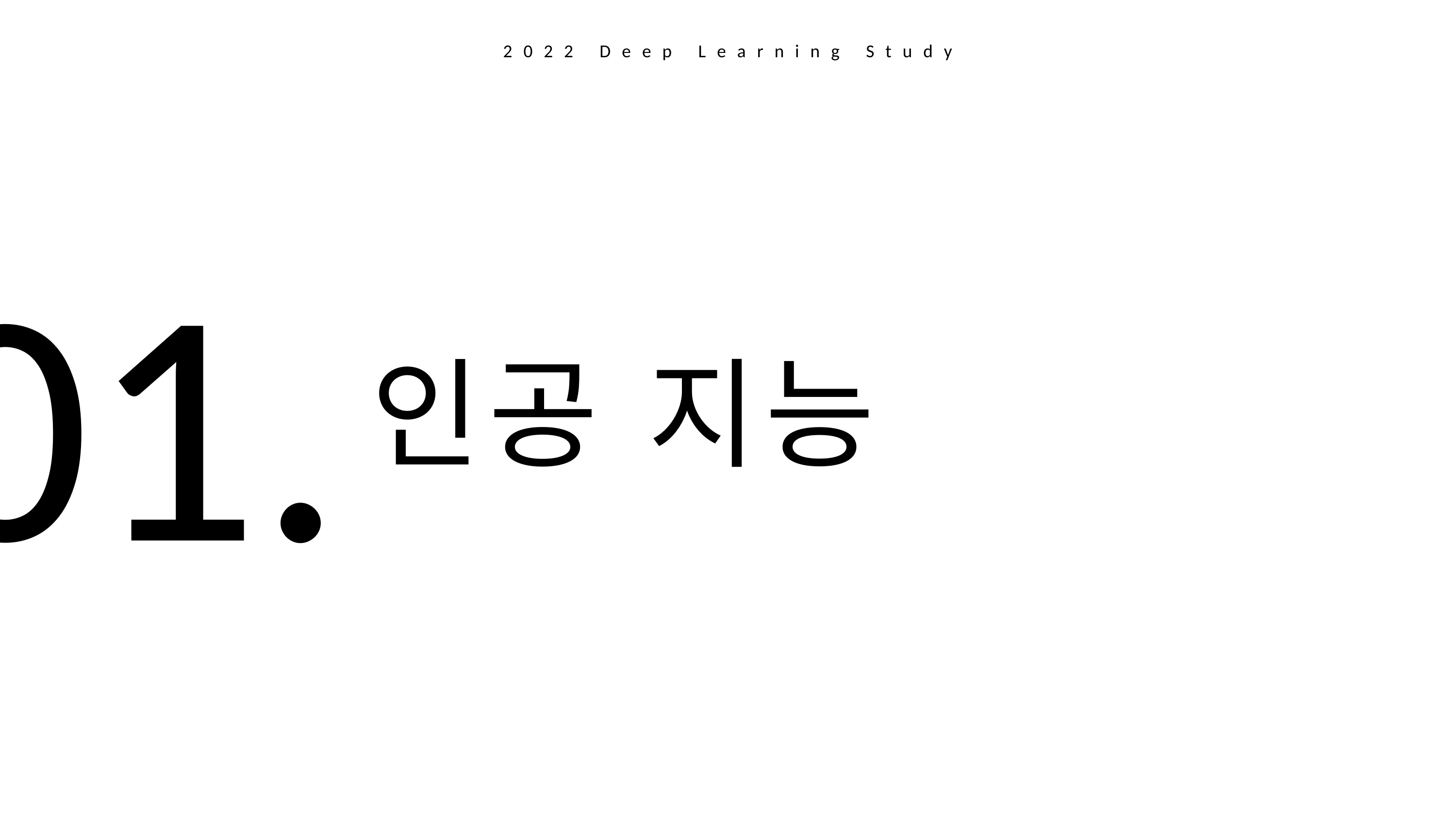

2022 Deep Learning Study
01.
인공 지능